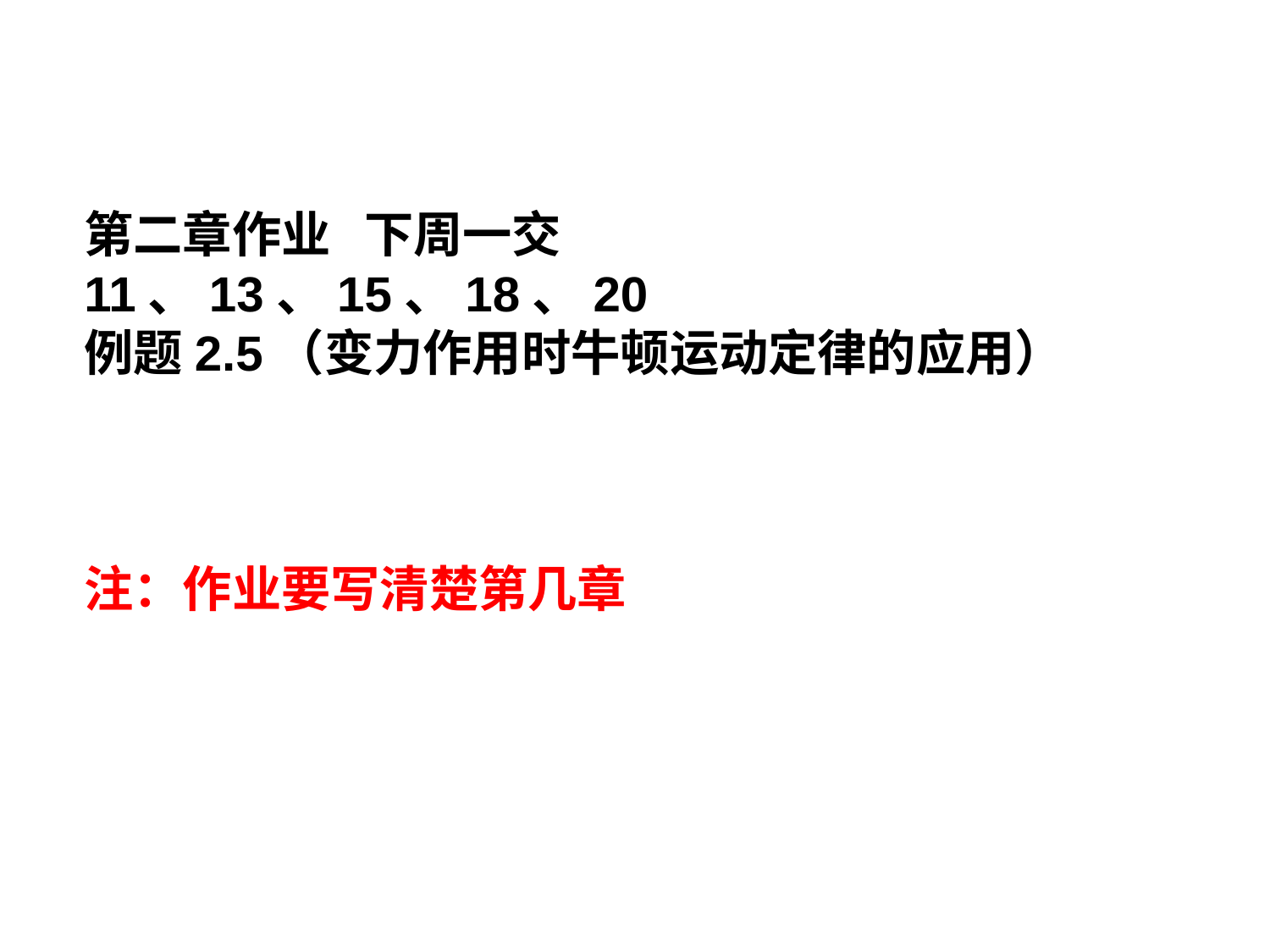

第二章作业   下周一交
11、13、15、18、20
例题2.5（变力作用时牛顿运动定律的应用）

注：作业要写清楚第几章